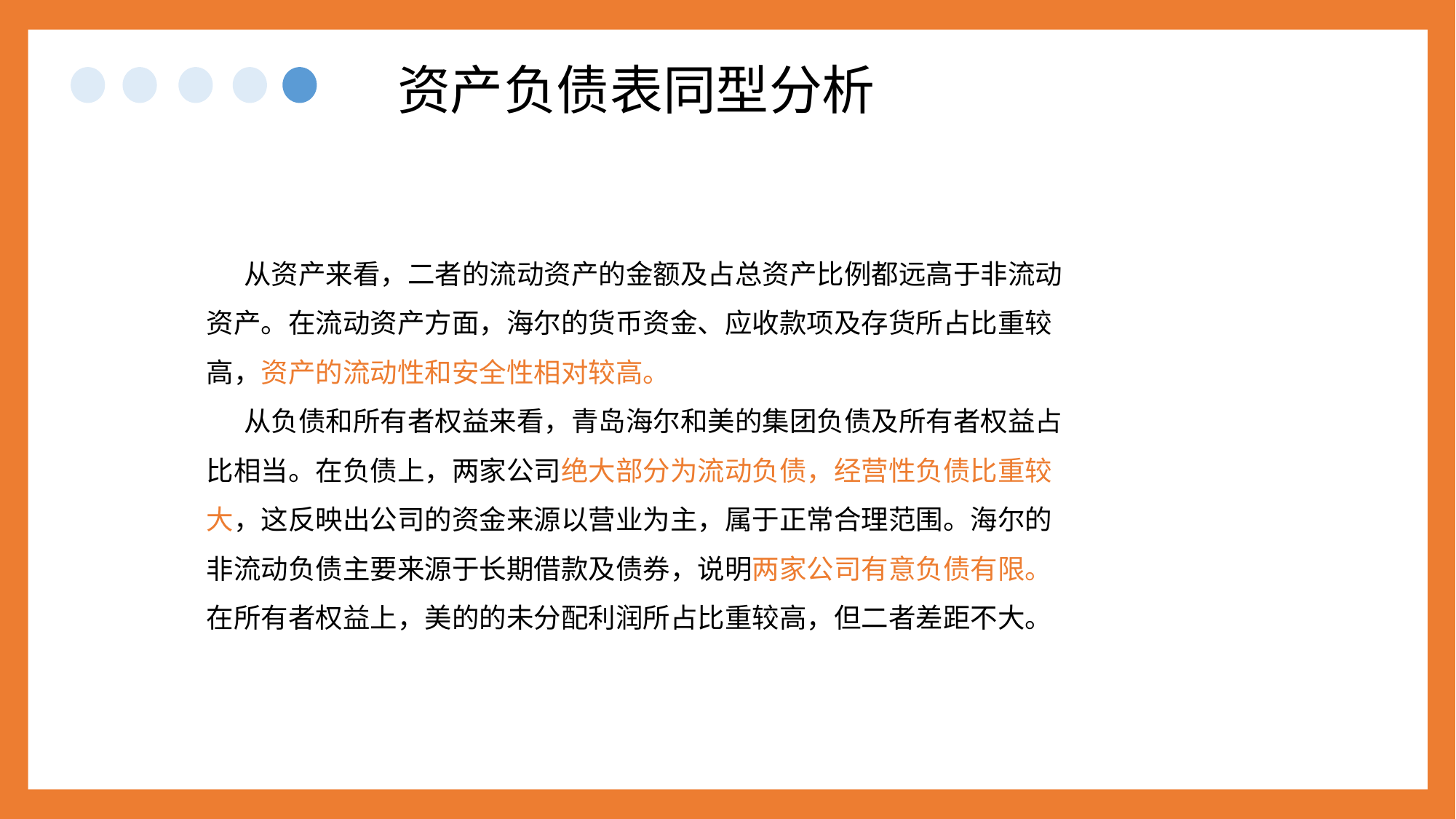

资产负债表同型分析

     从资产来看，二者的流动资产的金额及占总资产比例都远高于非流动资产。在流动资产方面，海尔的货币资金、应收款项及存货所占比重较高，资产的流动性和安全性相对较高。
     从负债和所有者权益来看，青岛海尔和美的集团负债及所有者权益占比相当。在负债上，两家公司绝大部分为流动负债，经营性负债比重较大，这反映出公司的资金来源以营业为主，属于正常合理范围。海尔的非流动负债主要来源于长期借款及债券，说明两家公司有意负债有限。在所有者权益上，美的的未分配利润所占比重较高，但二者差距不大。